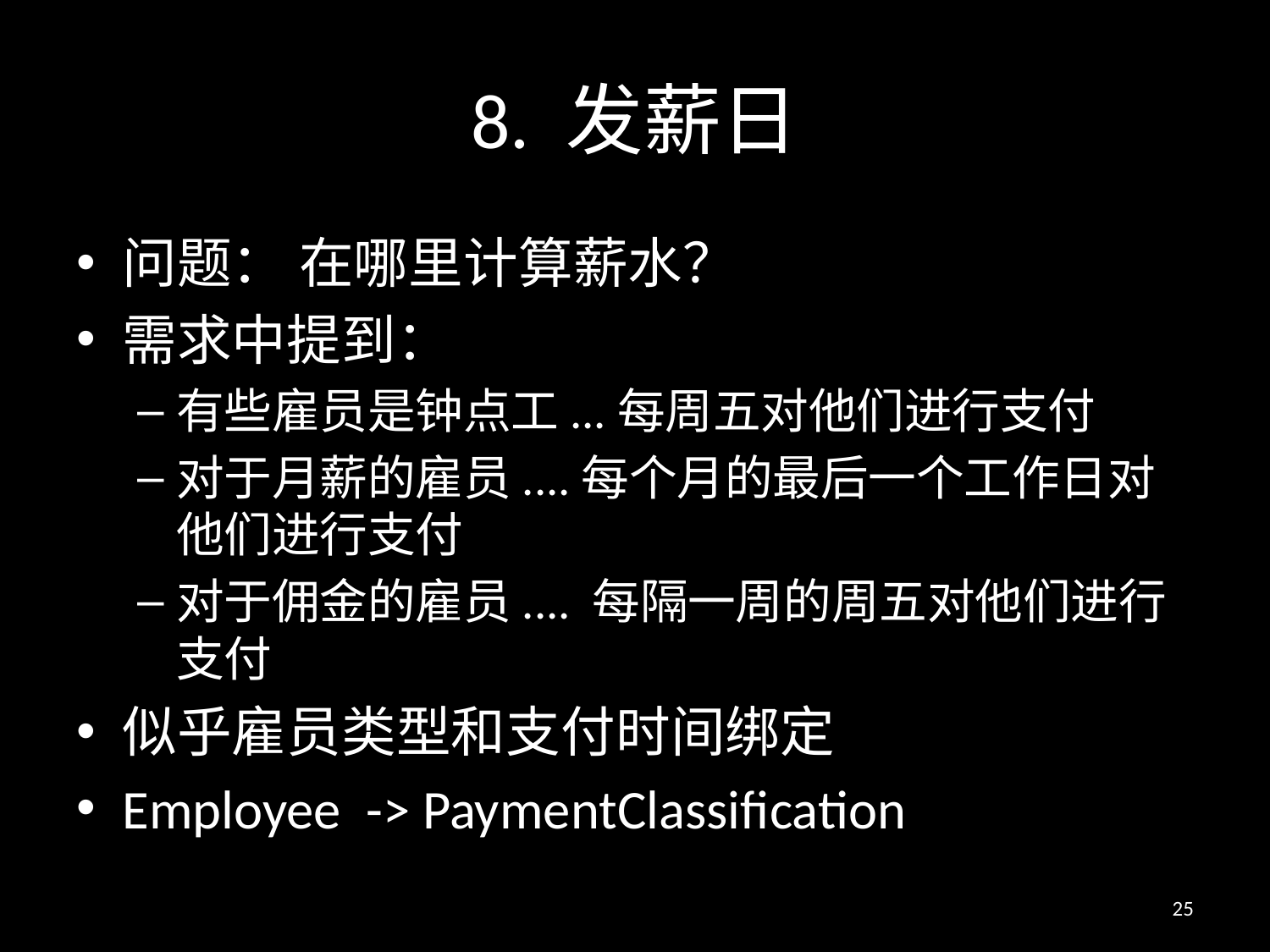

# 8. 发薪日
问题： 在哪里计算薪水？
需求中提到：
有些雇员是钟点工...每周五对他们进行支付
对于月薪的雇员....每个月的最后一个工作日对他们进行支付
对于佣金的雇员.... 每隔一周的周五对他们进行支付
似乎雇员类型和支付时间绑定
Employee  -> PaymentClassification
25